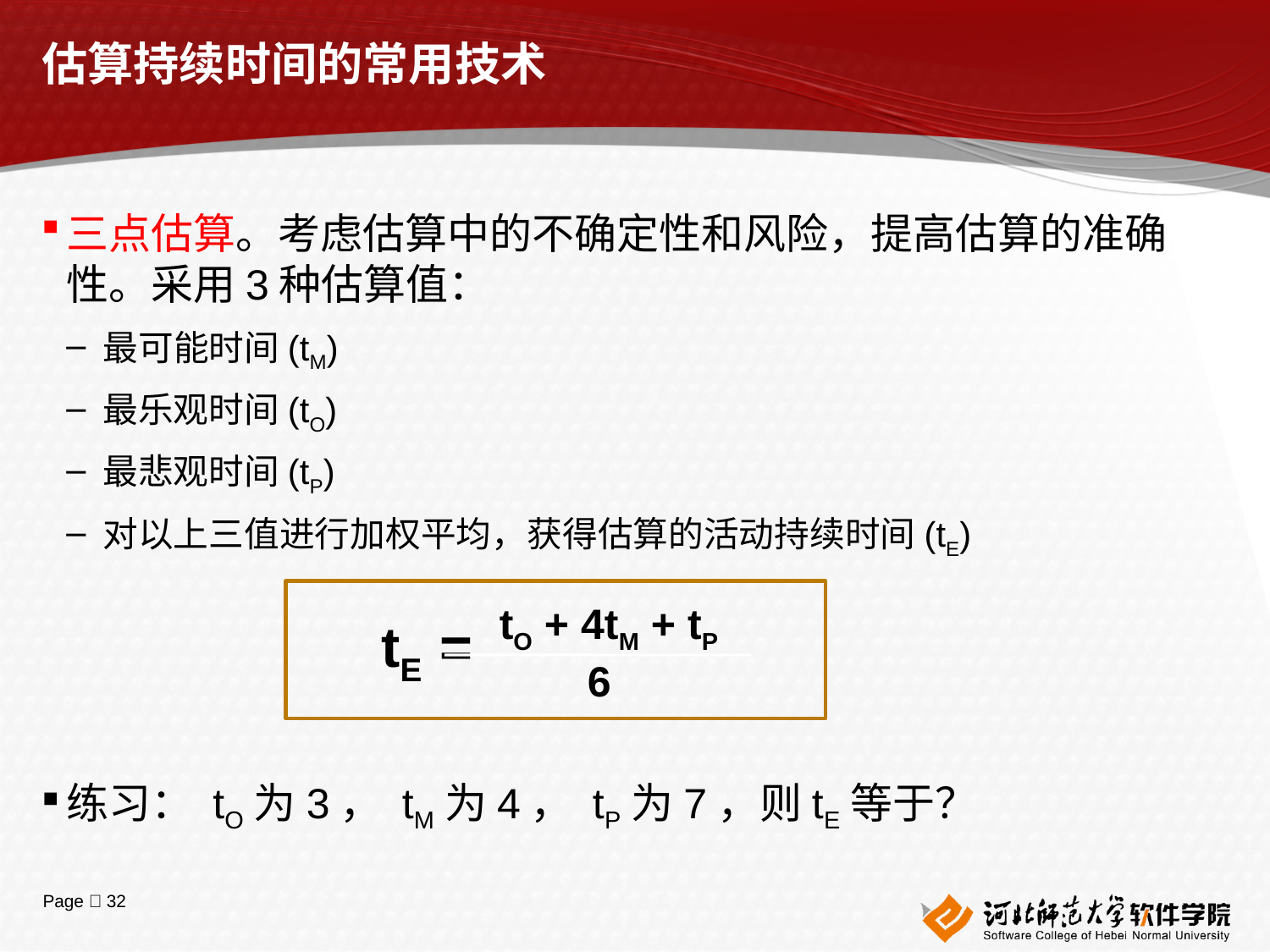

# 估算持续时间的常用技术
三点估算。考虑估算中的不确定性和风险，提高估算的准确性。采用3种估算值：
最可能时间(tM)
最乐观时间(tO)
最悲观时间(tP)
对以上三值进行加权平均，获得估算的活动持续时间(tE)

练习： tO为3， tM为4， tP为7，则tE等于？
       tE  =
tO + 4tM + tP
             6